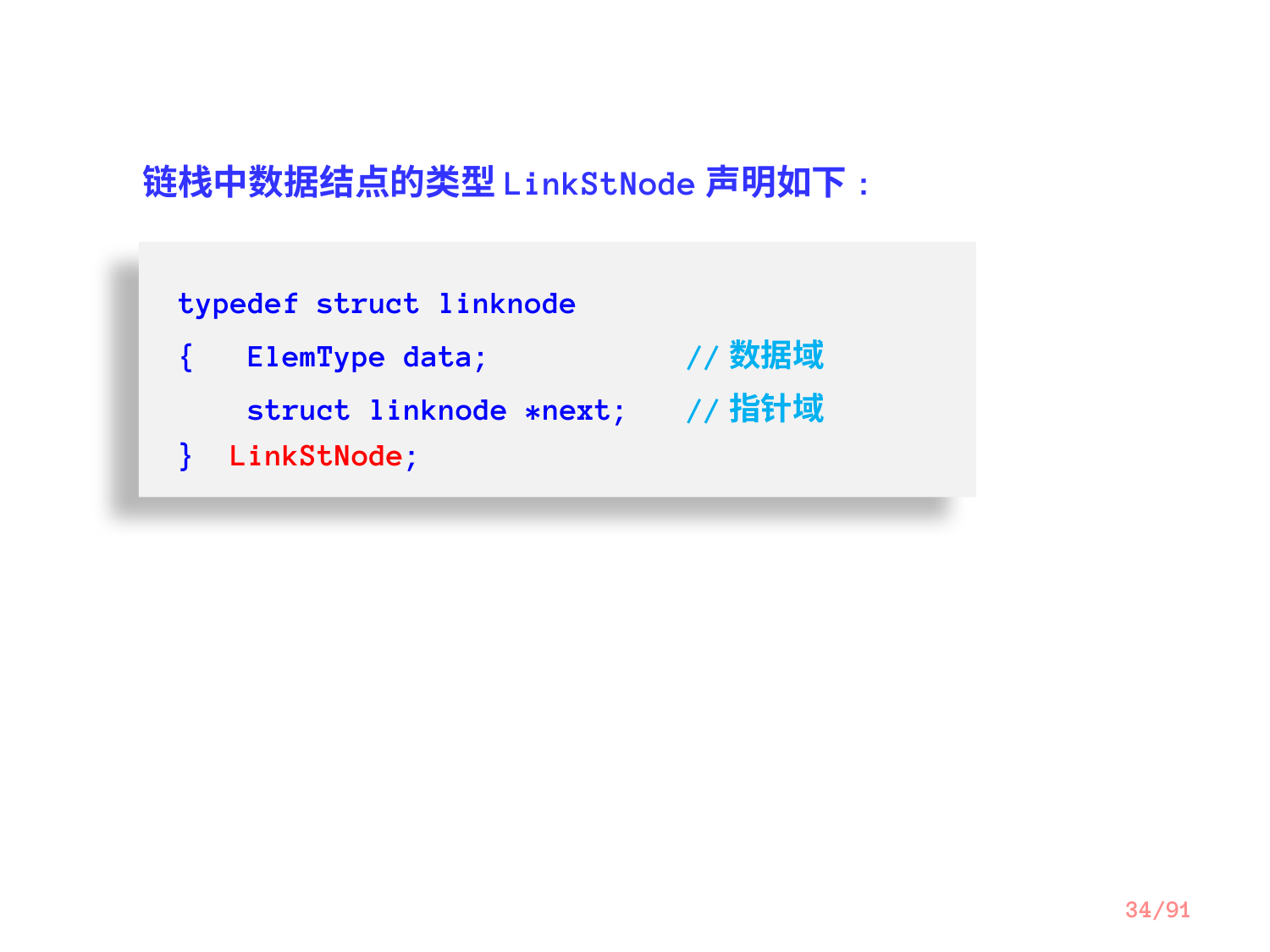

链栈中数据结点的类型LinkStNode声明如下:
typedef struct linknode
{   ElemType data;		//数据域
    struct linknode *next;	//指针域
}  LinkStNode;
34/91